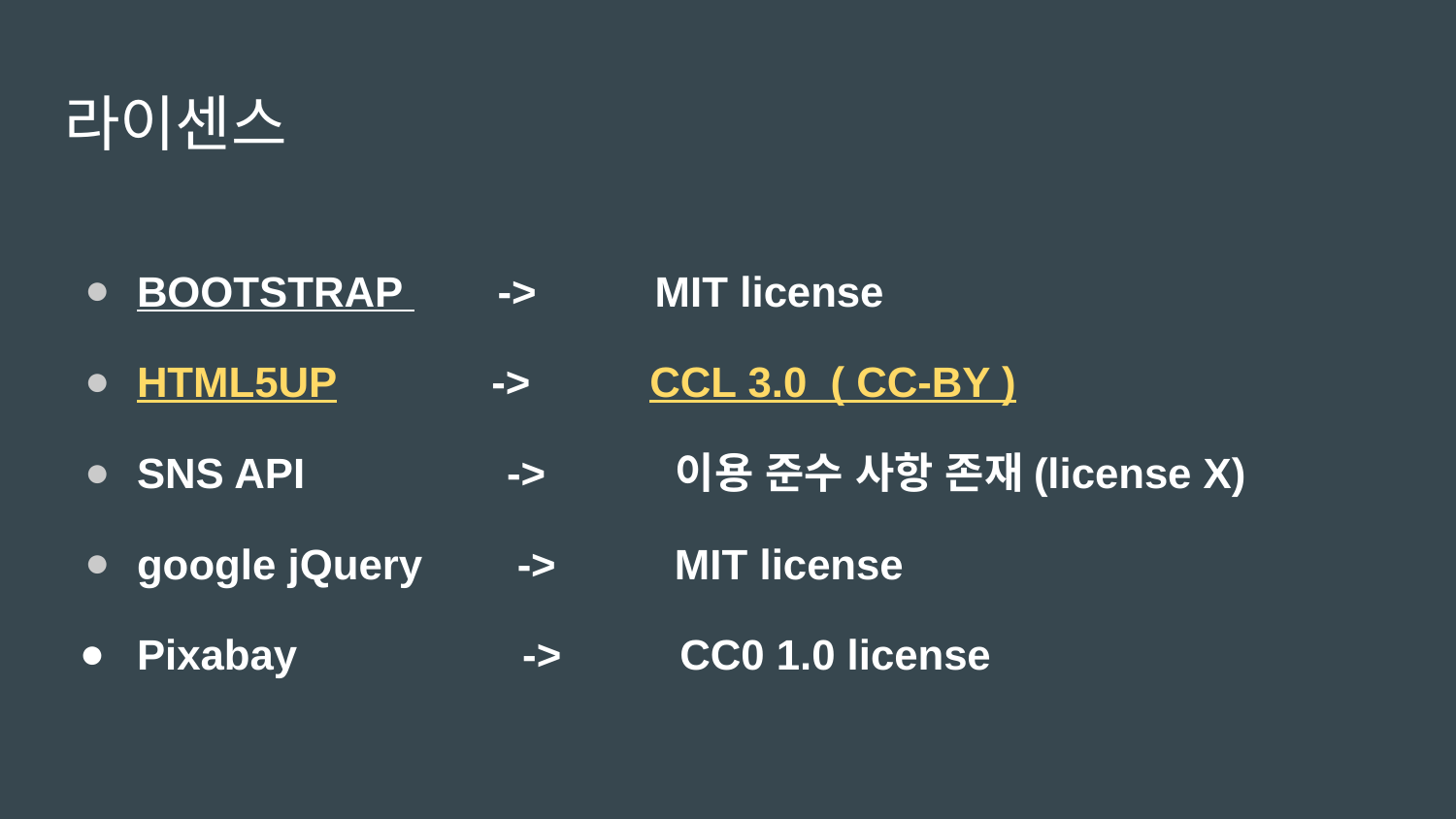

# 라이센스
BOOTSTRAP        ->          MIT license
HTML5UP             ->          CCL 3.0  ( CC-BY )
SNS API                 ->          이용 준수 사항 존재(license X)
google jQuery        ->          MIT license
Pixabay                   ->          CC0 1.0 license